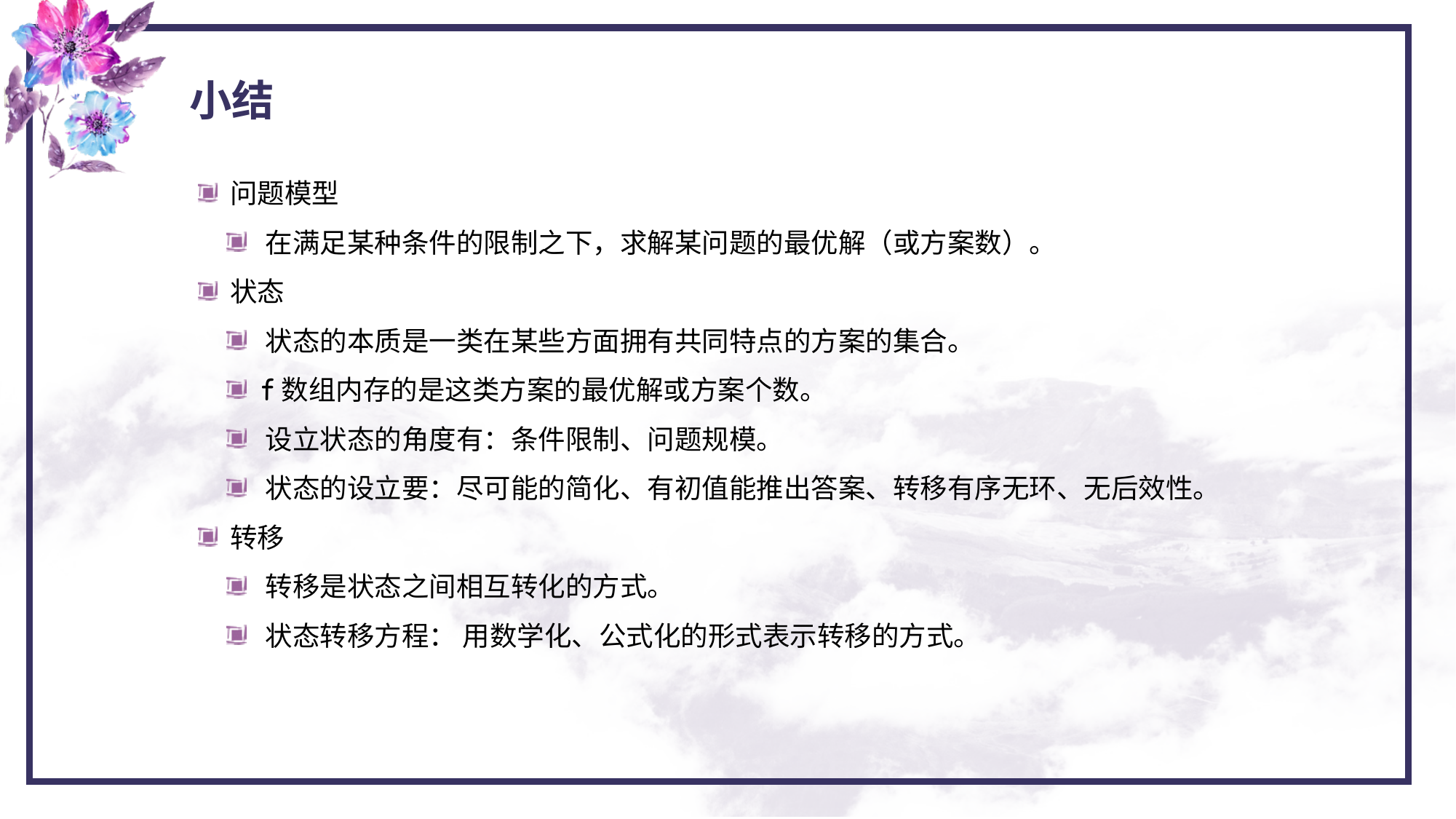

小结
 问题模型
 在满足某种条件的限制之下，求解某问题的最优解（或方案数）。
 状态
 状态的本质是一类在某些方面拥有共同特点的方案的集合。
 f数组内存的是这类方案的最优解或方案个数。
 设立状态的角度有：条件限制、问题规模。
 状态的设立要：尽可能的简化、有初值能推出答案、转移有序无环、无后效性。
 转移
 转移是状态之间相互转化的方式。
 状态转移方程： 用数学化、公式化的形式表示转移的方式。